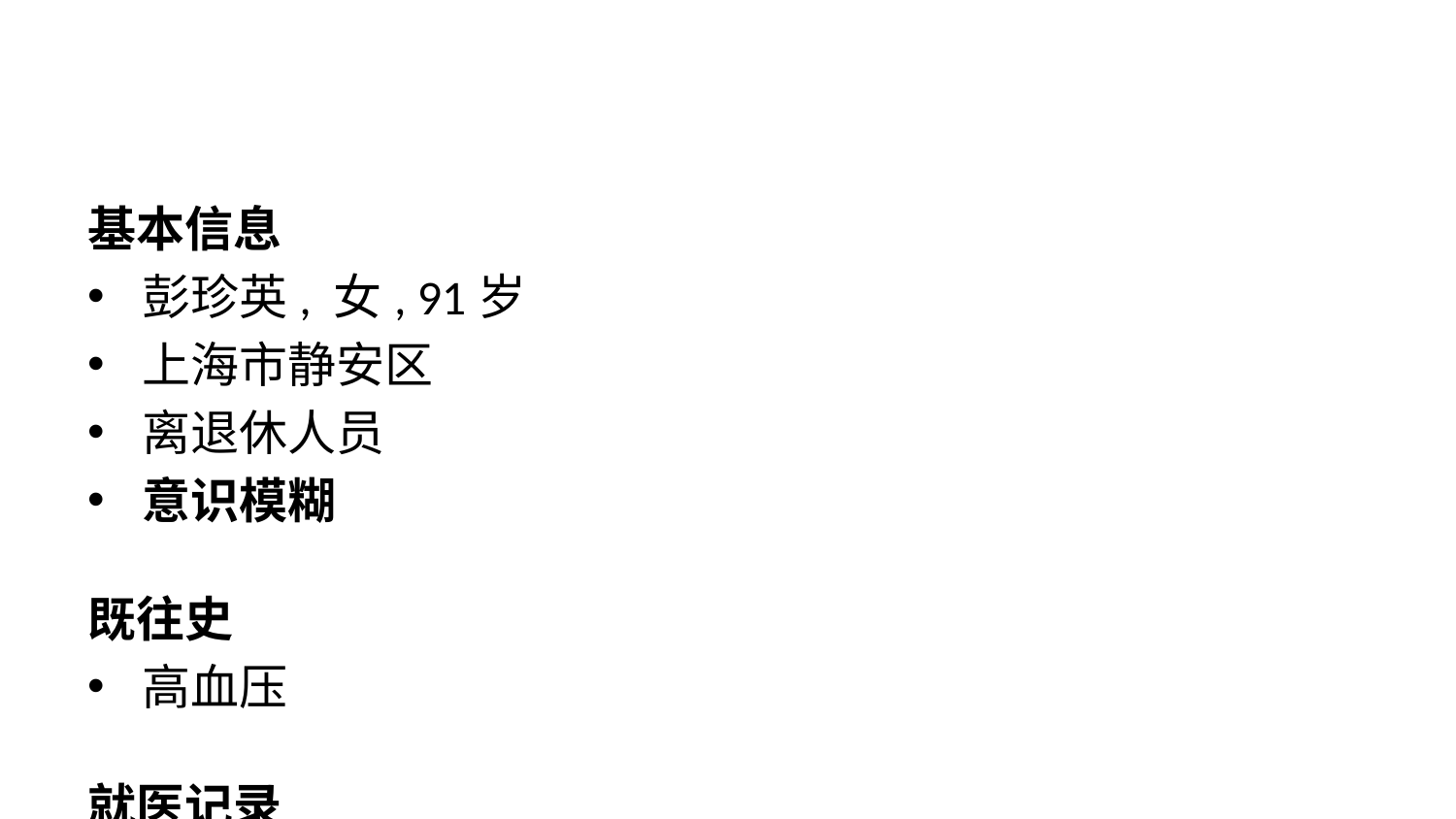

基本信息
彭珍英, 女, 91岁
上海市静安区
离退休人员
意识模糊
既往史
高血压
就医记录
3年前: 门诊
半年前: 社区卫生服务中心